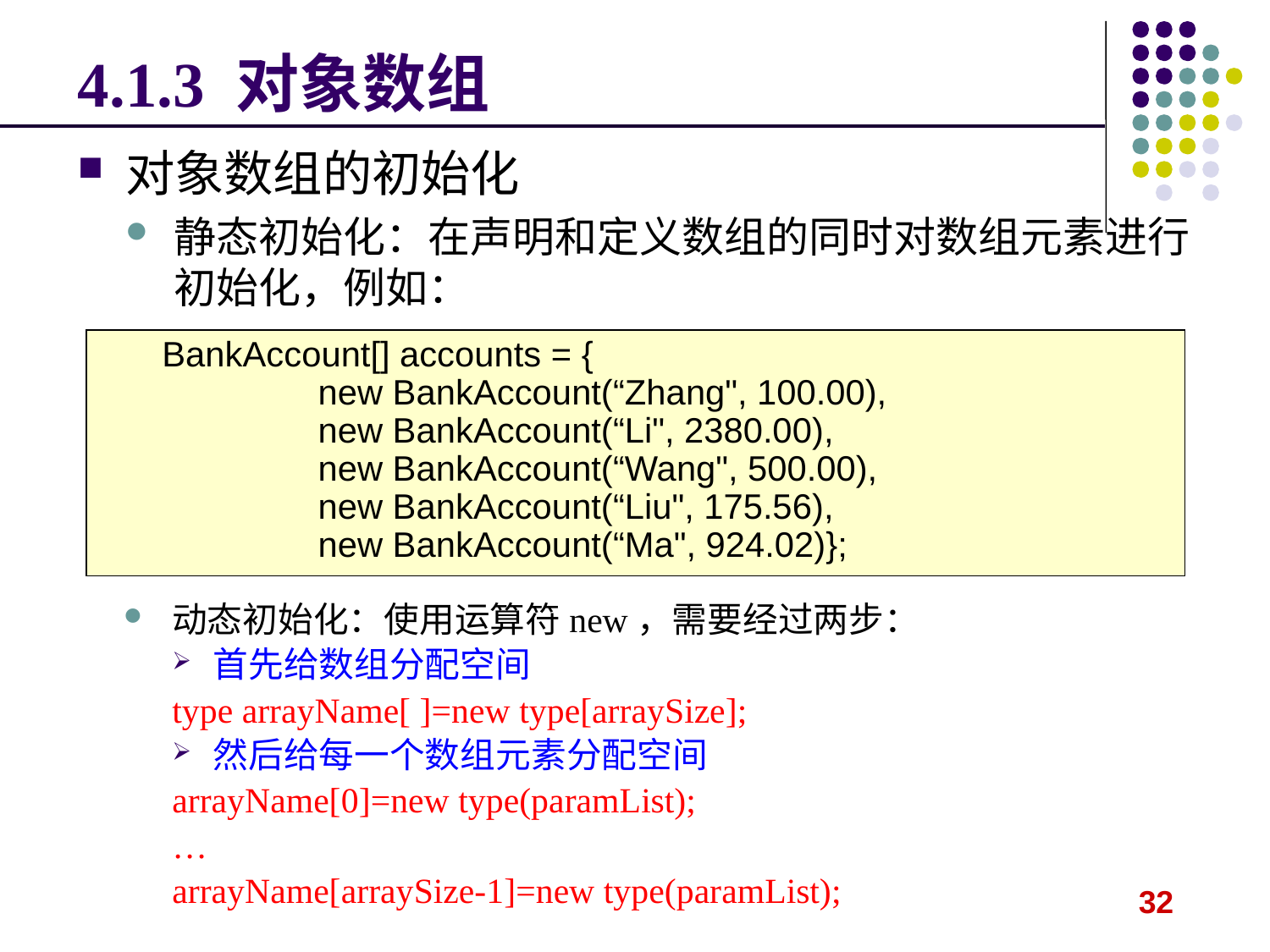

# 4.1.3 对象数组
对象数组的初始化
静态初始化：在声明和定义数组的同时对数组元素进行初始化，例如：

BankAccount[] accounts = {
                new BankAccount(“Zhang", 100.00),
                new BankAccount(“Li", 2380.00),
                new BankAccount(“Wang", 500.00),
                new BankAccount(“Liu", 175.56),
                new BankAccount(“Ma", 924.02)};
动态初始化：使用运算符new，需要经过两步：
首先给数组分配空间
type arrayName[ ]=new type[arraySize];
然后给每一个数组元素分配空间
arrayName[0]=new type(paramList);
…
arrayName[arraySize-1]=new type(paramList);